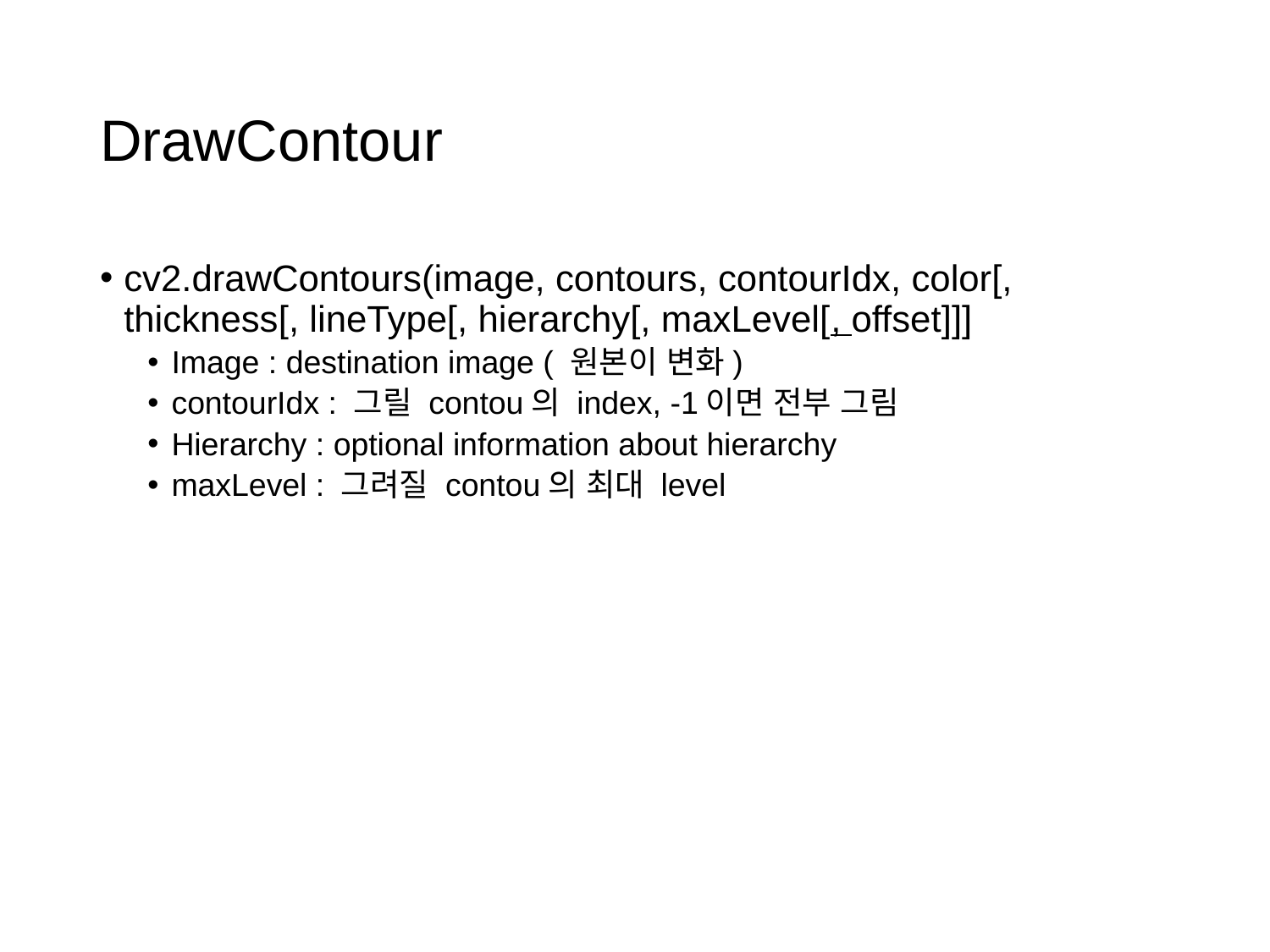

# DrawContour
cv2.drawContours(image, contours, contourIdx, color[, thickness[, lineType[, hierarchy[, maxLevel[, offset]]]
Image : destination image ( 원본이 변화)
contourIdx : 그릴 contou의 index, -1이면 전부 그림
Hierarchy : optional information about hierarchy
maxLevel : 그려질 contou의 최대 level